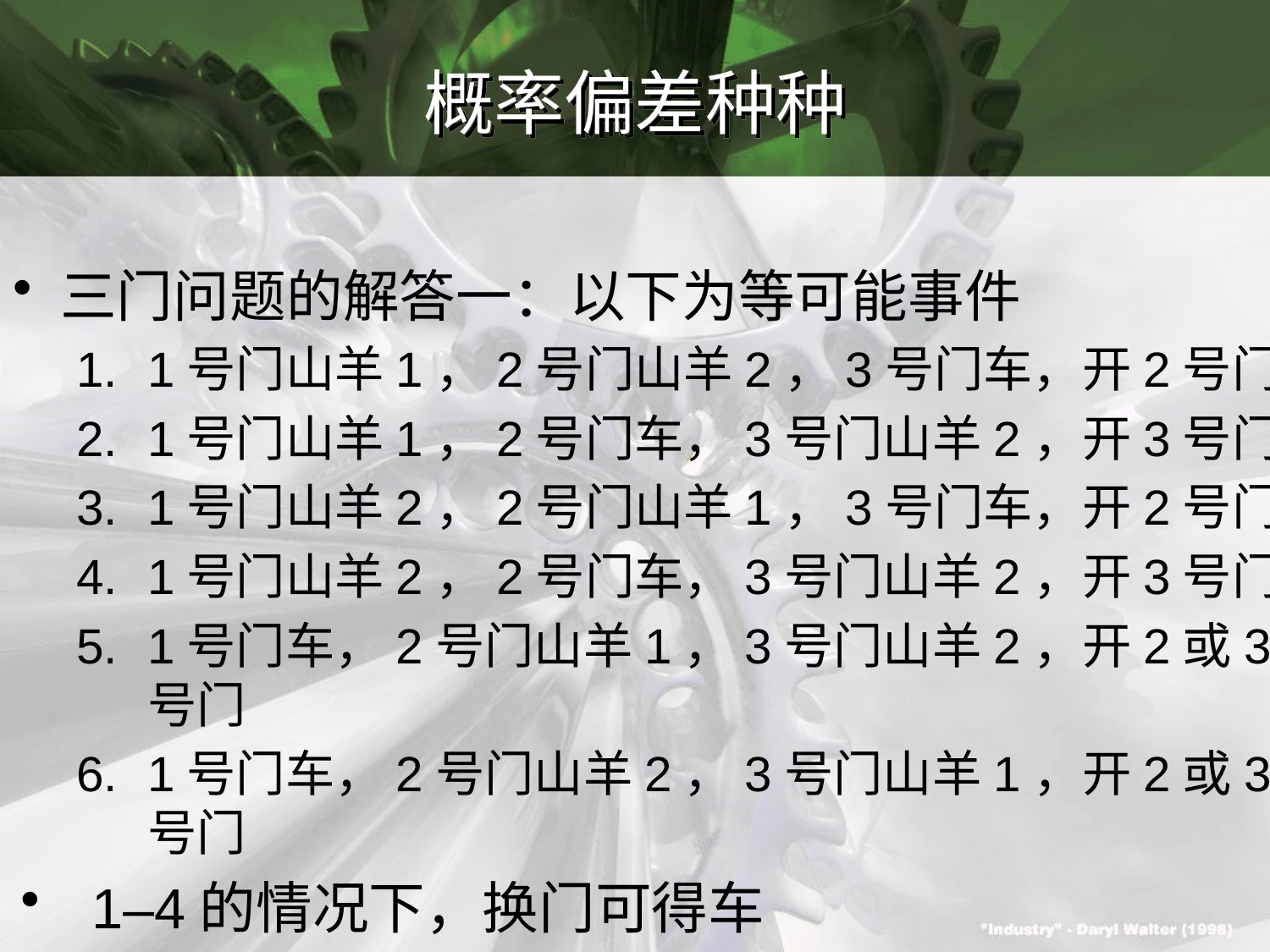

# 概率偏差种种
三门问题的解答一：以下为等可能事件
1号门山羊1，2号门山羊2，3号门车，开2号门
1号门山羊1，2号门车，3号门山羊2，开3号门
1号门山羊2，2号门山羊1，3号门车，开2号门
1号门山羊2，2号门车，3号门山羊2，开3号门
1号门车，2号门山羊1，3号门山羊2，开2或3号门
1号门车，2号门山羊2，3号门山羊1，开2或3号门
1–4的情况下，换门可得车
5–6的情况下，换门失去车